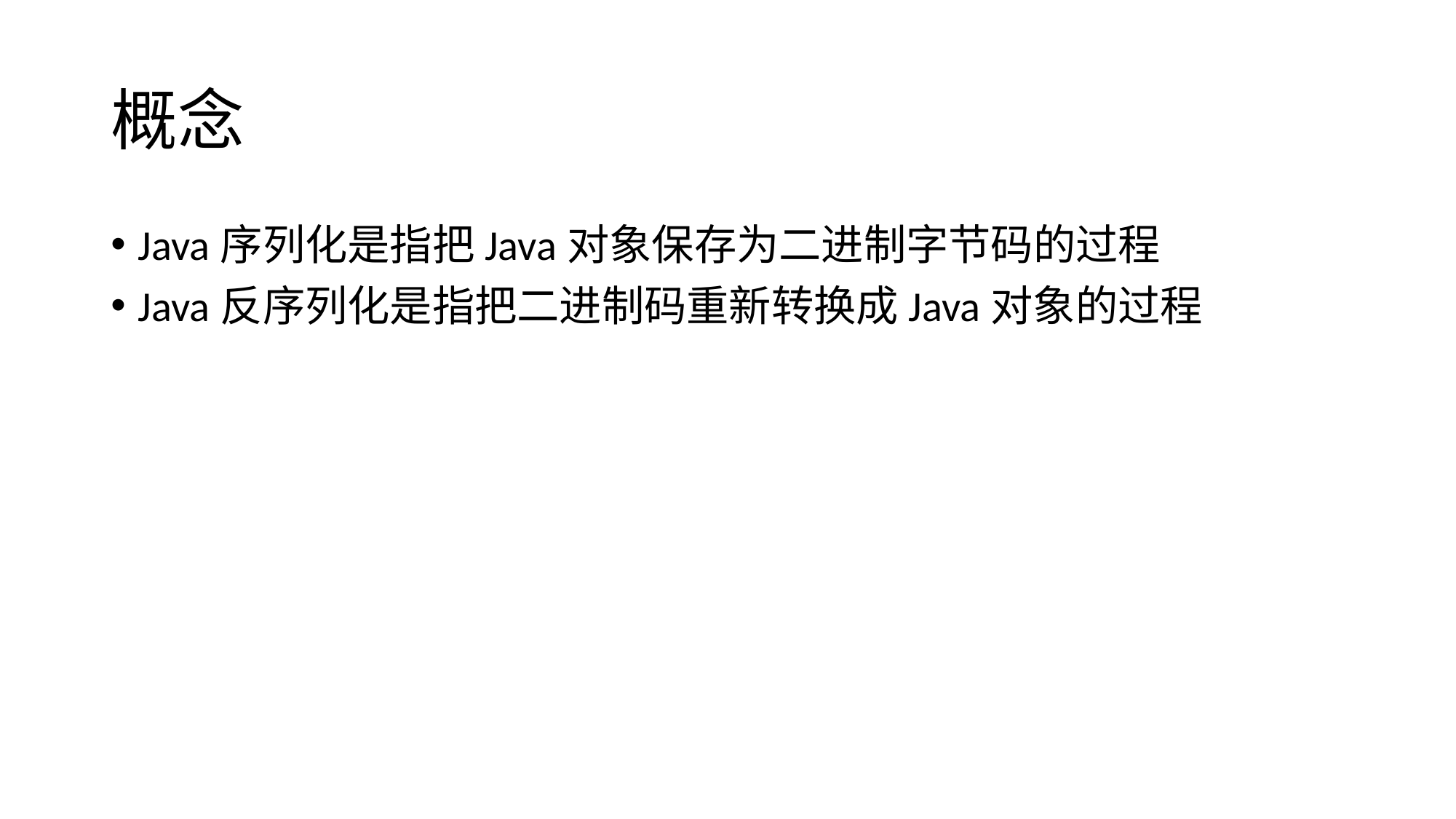

# 概念
Java序列化是指把Java对象保存为二进制字节码的过程
Java反序列化是指把二进制码重新转换成Java对象的过程